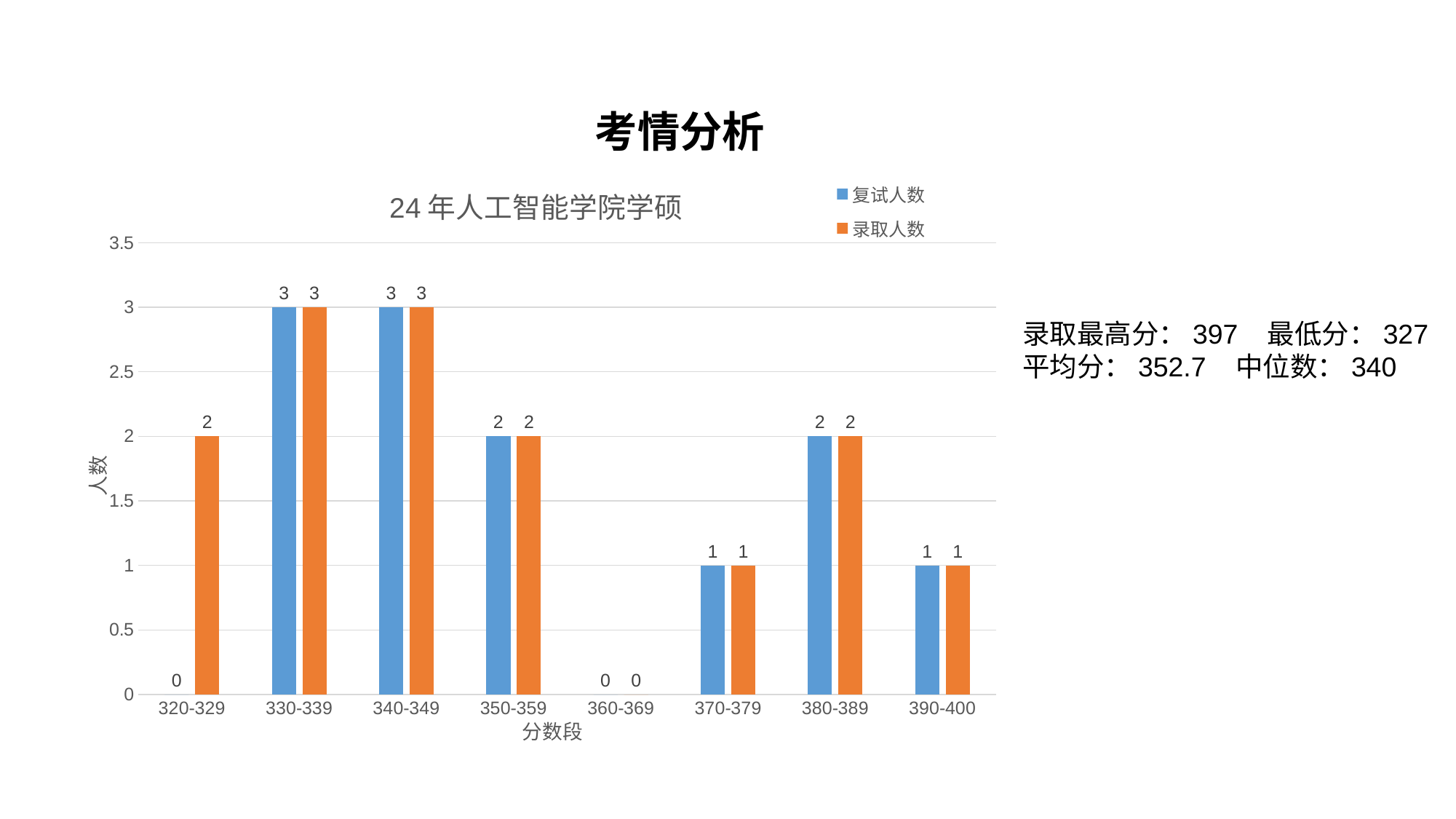

考情分析

### Chart: 24年人工智能学院学硕

| Category | 复试人数 | 录取人数 |
|---|---|---|
| 320-329 | 0.0 | 2.0 |
| 330-339 | 3.0 | 3.0 |
| 340-349 | 3.0 | 3.0 |
| 350-359 | 2.0 | 2.0 |
| 360-369 | 0.0 | 0.0 |
| 370-379 | 1.0 | 1.0 |
| 380-389 | 2.0 | 2.0 |
| 390-400 | 1.0 | 1.0 |
录取最高分：397   最低分：327
平均分：352.7   中位数：340